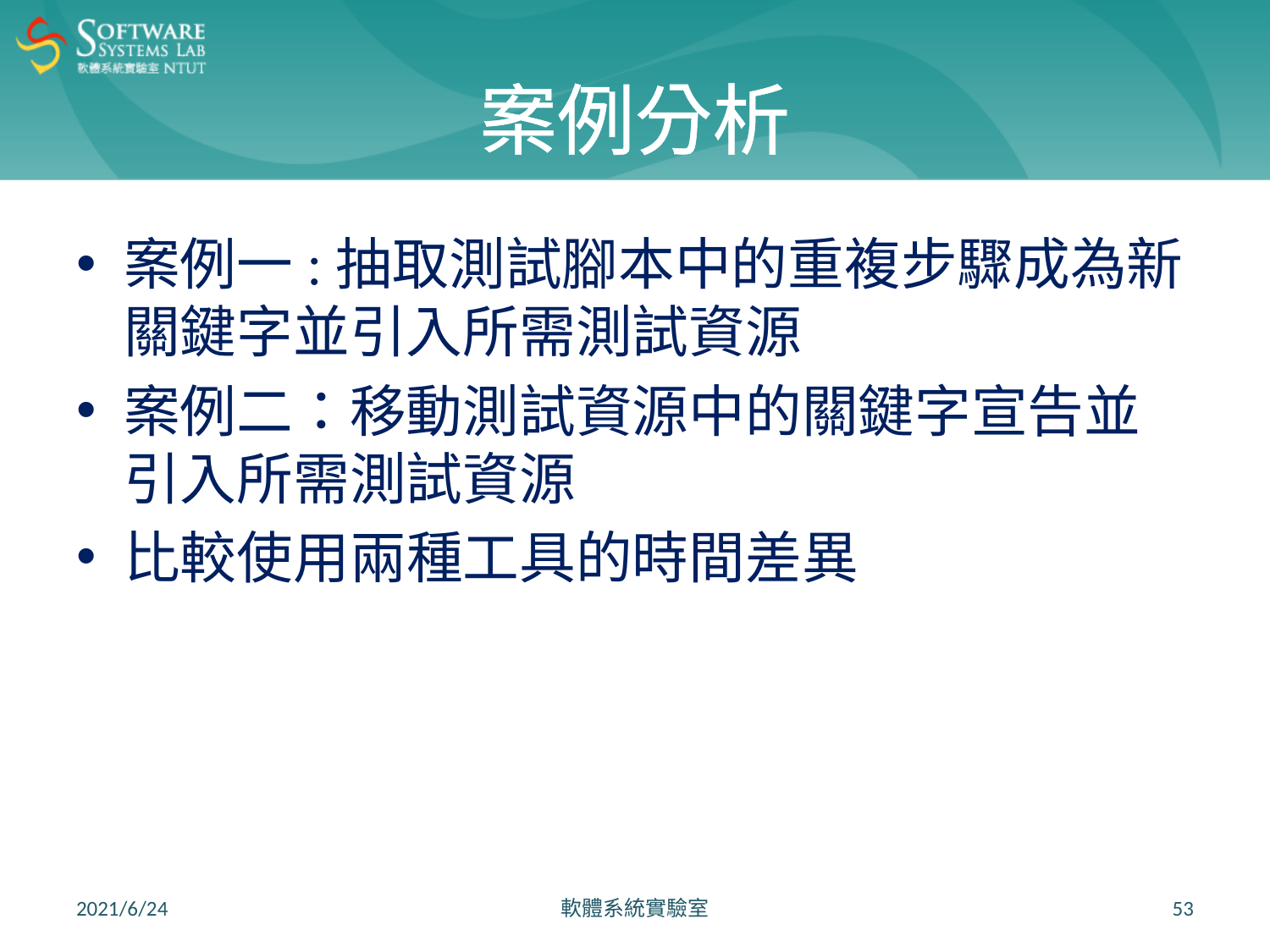

# 案例分析
案例一:抽取測試腳本中的重複步驟成為新關鍵字並引入所需測試資源
案例二：移動測試資源中的關鍵字宣告並引入所需測試資源
比較使用兩種工具的時間差異
2021/6/24
軟體系統實驗室
53